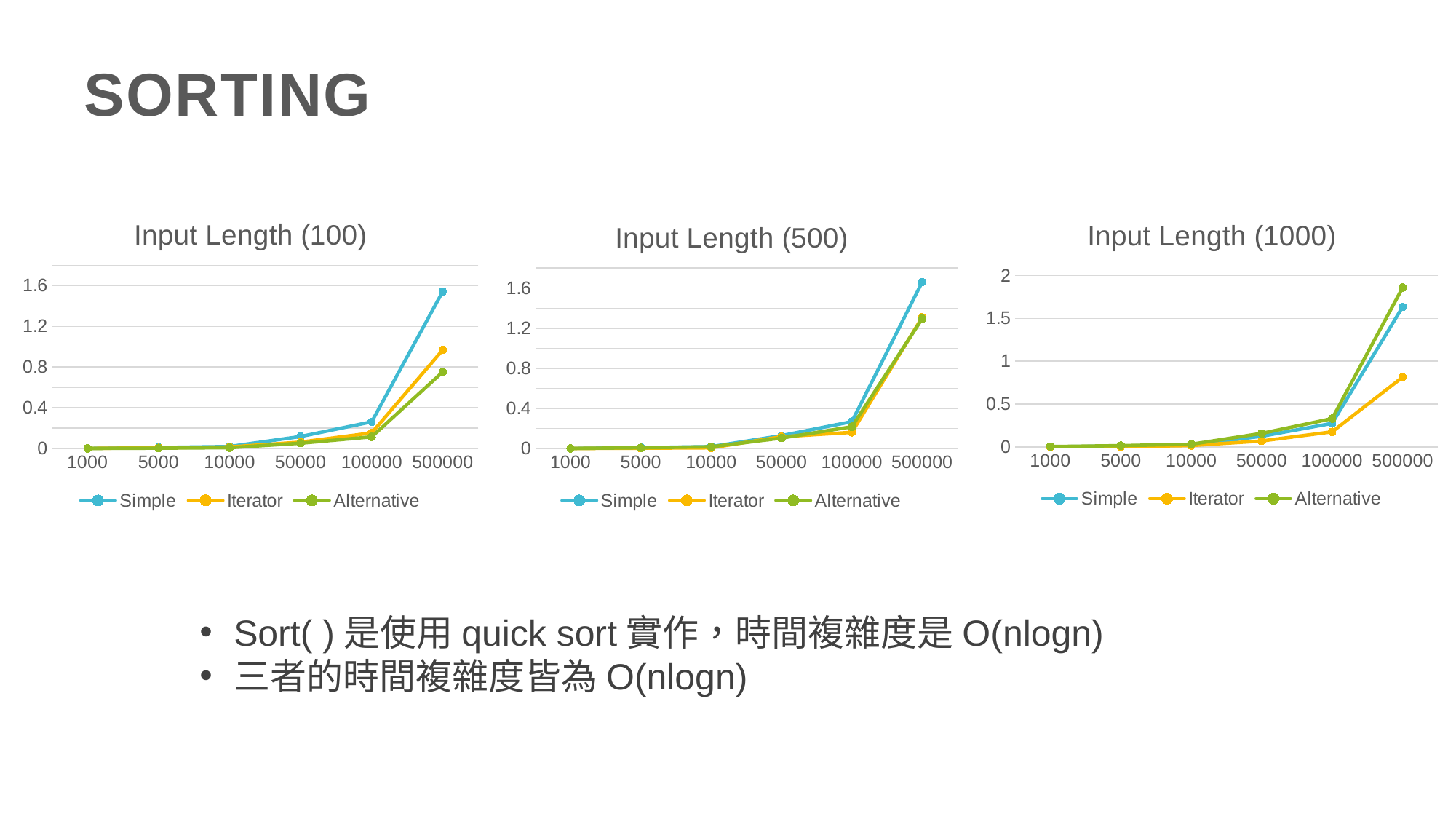

SORTING

### Chart: Input Length (100)

| Category | Simple | Iterator | Alternative |
|---|---|---|---|
| 1000 | 0.001 | 0.001 | 0.000816 |
| 5000 | 0.01 | 0.007 | 0.00353 |
| 10000 | 0.02 | 0.015 | 0.008104 |
| 50000 | 0.118 | 0.063 | 0.052063 |
| 100000 | 0.262 | 0.153 | 0.114646 |
| 500000 | 1.542 | 0.968 | 0.751683 |

### Chart: Input Length (1000)

| Category | Simple | Iterator | Alternative |
|---|---|---|---|
| 1000 | 0.001 | 0.001 | 0.002825 |
| 5000 | 0.01 | 0.003 | 0.014001 |
| 10000 | 0.02 | 0.015 | 0.029924 |
| 50000 | 0.123 | 0.068 | 0.156919 |
| 100000 | 0.274 | 0.175 | 0.328989 |
| 500000 | 1.634 | 0.813 | 1.85867 |

### Chart: Input Length (500)

| Category | Simple | Iterator | Alternative |
|---|---|---|---|
| 1000 | 0.002 | 0.001 | 0.00159 |
| 5000 | 0.009 | 0.004 | 0.008147 |
| 10000 | 0.02 | 0.008 | 0.018075 |
| 50000 | 0.129 | 0.118 | 0.104745 |
| 100000 | 0.269 | 0.162 | 0.217853 |
| 500000 | 1.66 | 1.308 | 1.29504 |
Sort( )是使用quick sort實作，時間複雜度是O(nlogn)
三者的時間複雜度皆為O(nlogn)